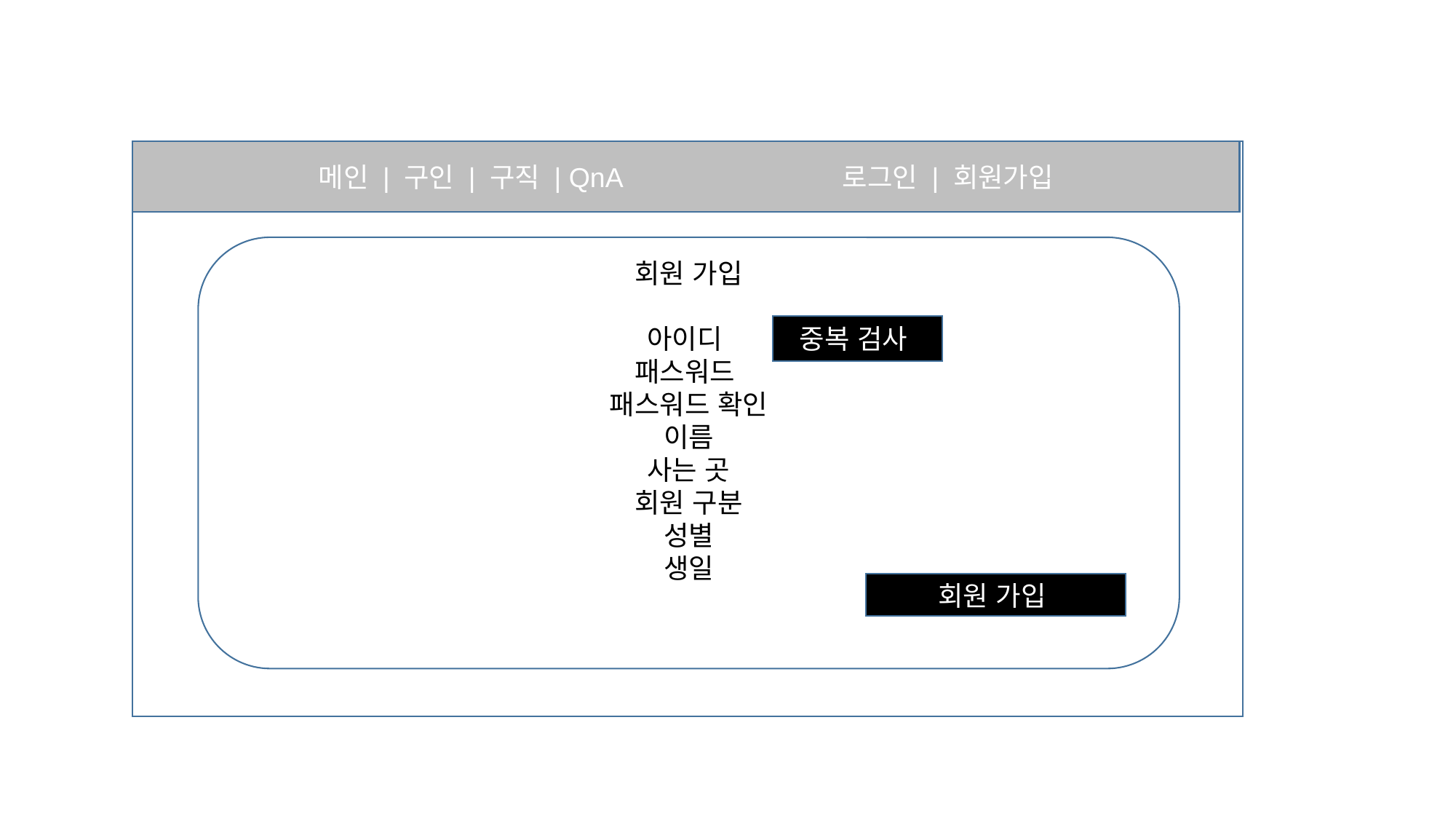

메인 | 구인 | 구직 | QnA                            로그인 | 회원가입
회원 가입

아이디
패스워드
패스워드 확인
이름
사는 곳
회원 구분
성별
생일

중복 검사
회원 가입